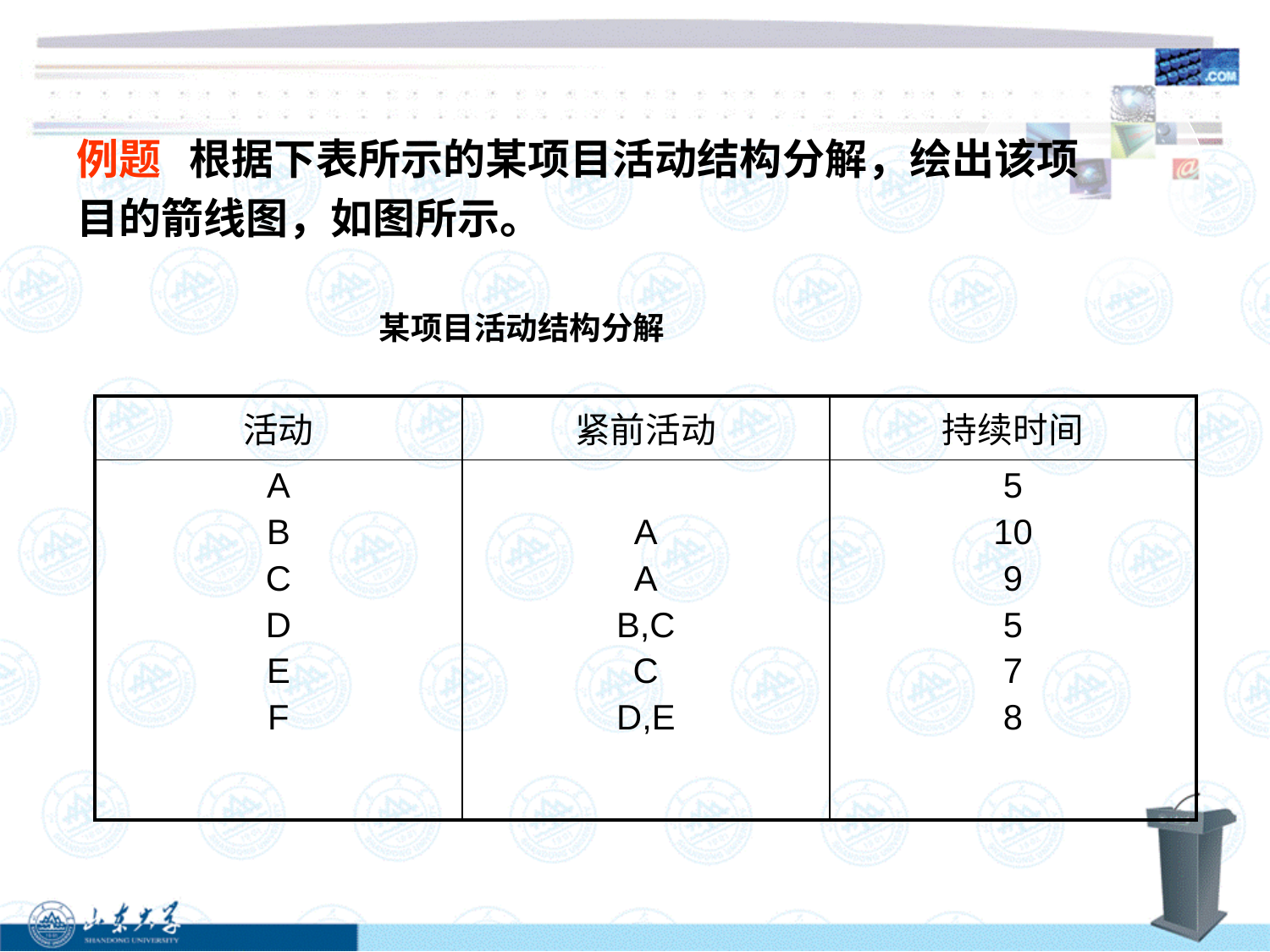

例题   根据下表所示的某项目活动结构分解，绘出该项
目的箭线图，如图所示。

                                         某项目活动结构分解

| 活动 | 紧前活动 | 持续时间 |
| --- | --- | --- |
| A B C D E F | A A B,C C D,E | 5 10 9 5 7 8 |